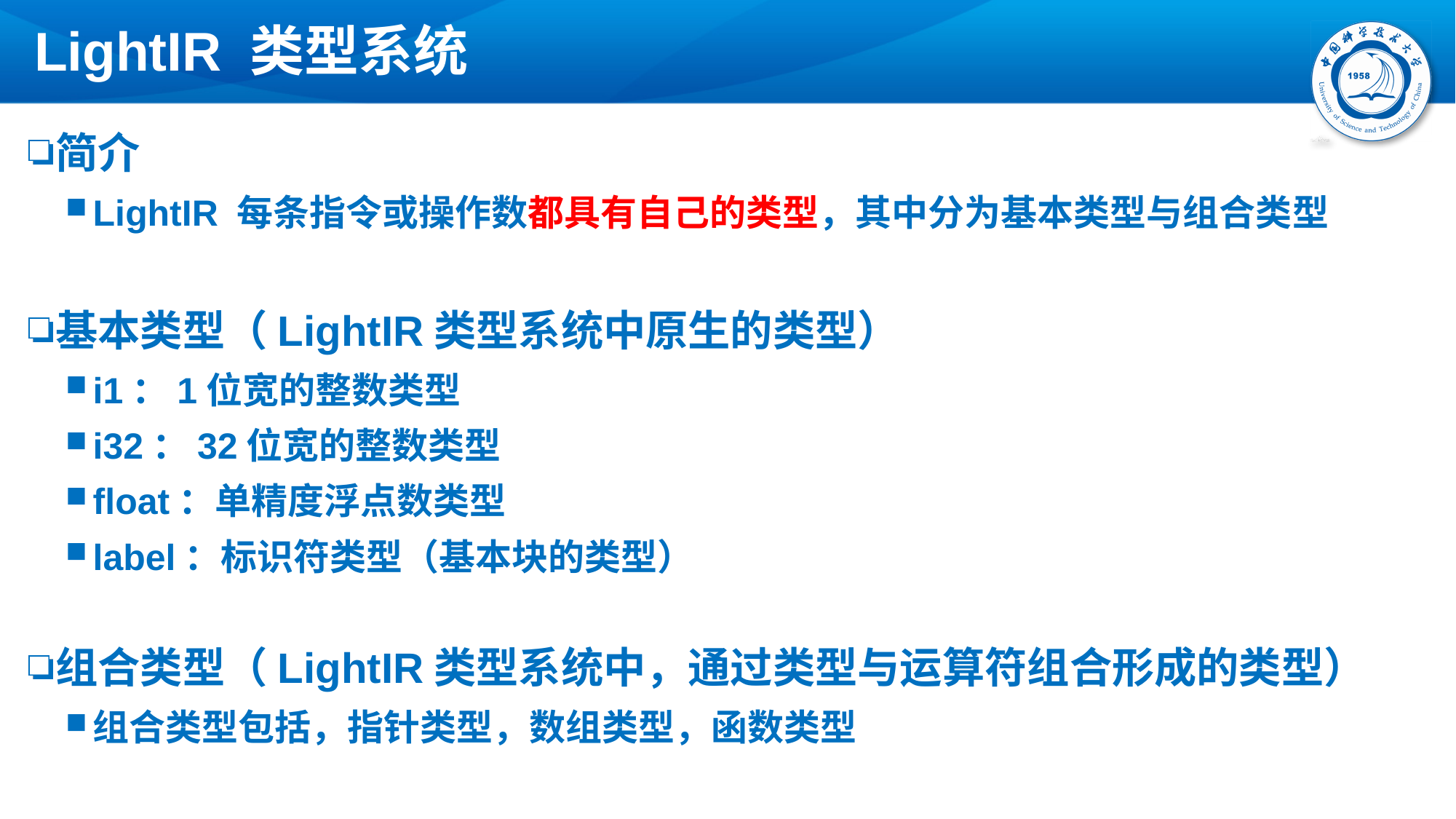

# LightIR 类型系统
简介
LightIR 每条指令或操作数都具有自己的类型，其中分为基本类型与组合类型

基本类型（LightIR类型系统中原生的类型）
i1：1位宽的整数类型
i32：32位宽的整数类型
float：单精度浮点数类型
label：标识符类型（基本块的类型）

组合类型（LightIR类型系统中，通过类型与运算符组合形成的类型）
组合类型包括，指针类型，数组类型，函数类型